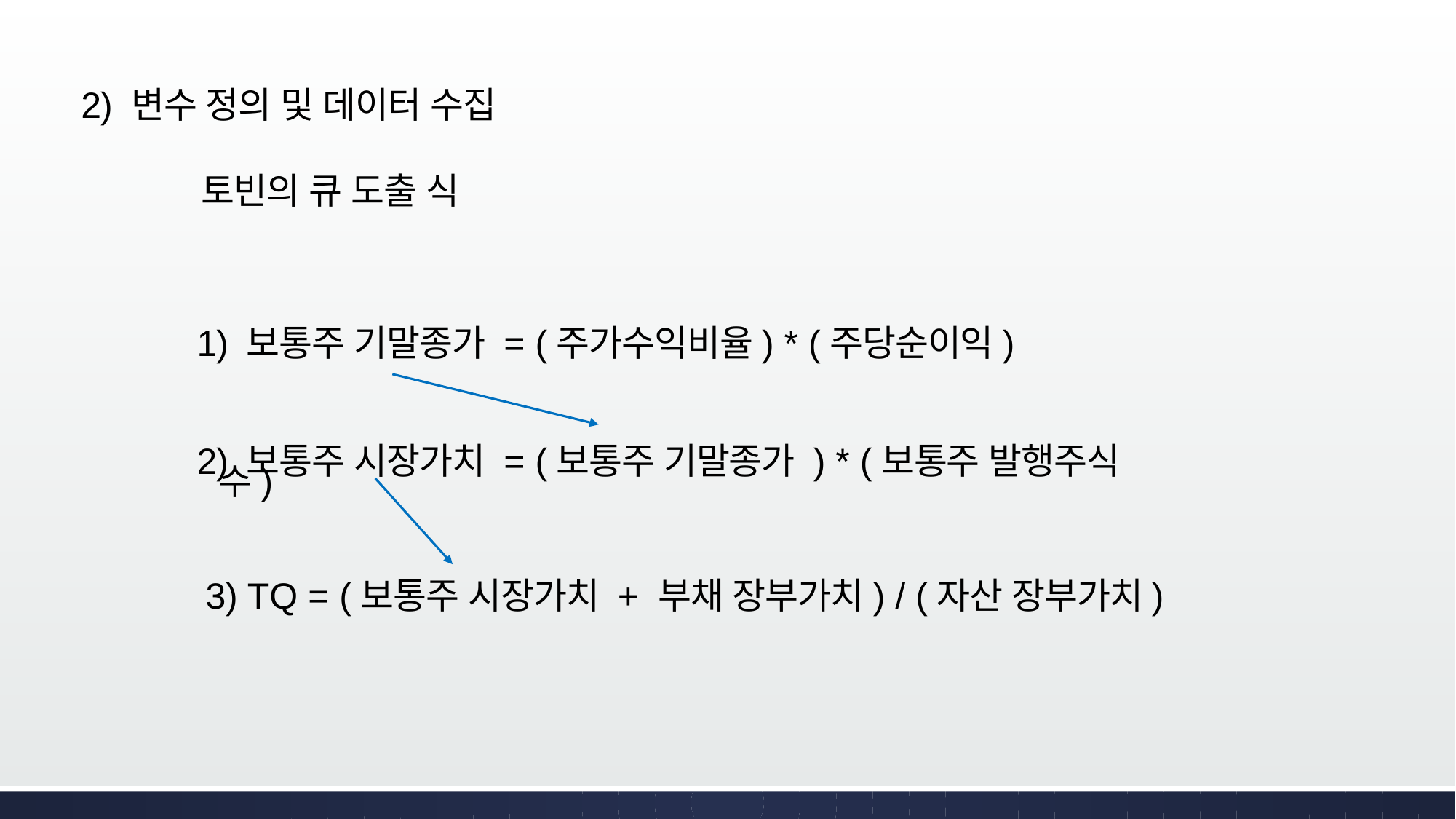

2) 변수 정의 및 데이터 수집
토빈의 큐 도출 식
1) 보통주 기말종가 = (주가수익비율) * (주당순이익)

2) 보통주 시장가치 = (보통주 기말종가 ) * (보통주 발행주식수)

3) TQ = (보통주 시장가치 + 부채 장부가치) / (자산 장부가치)